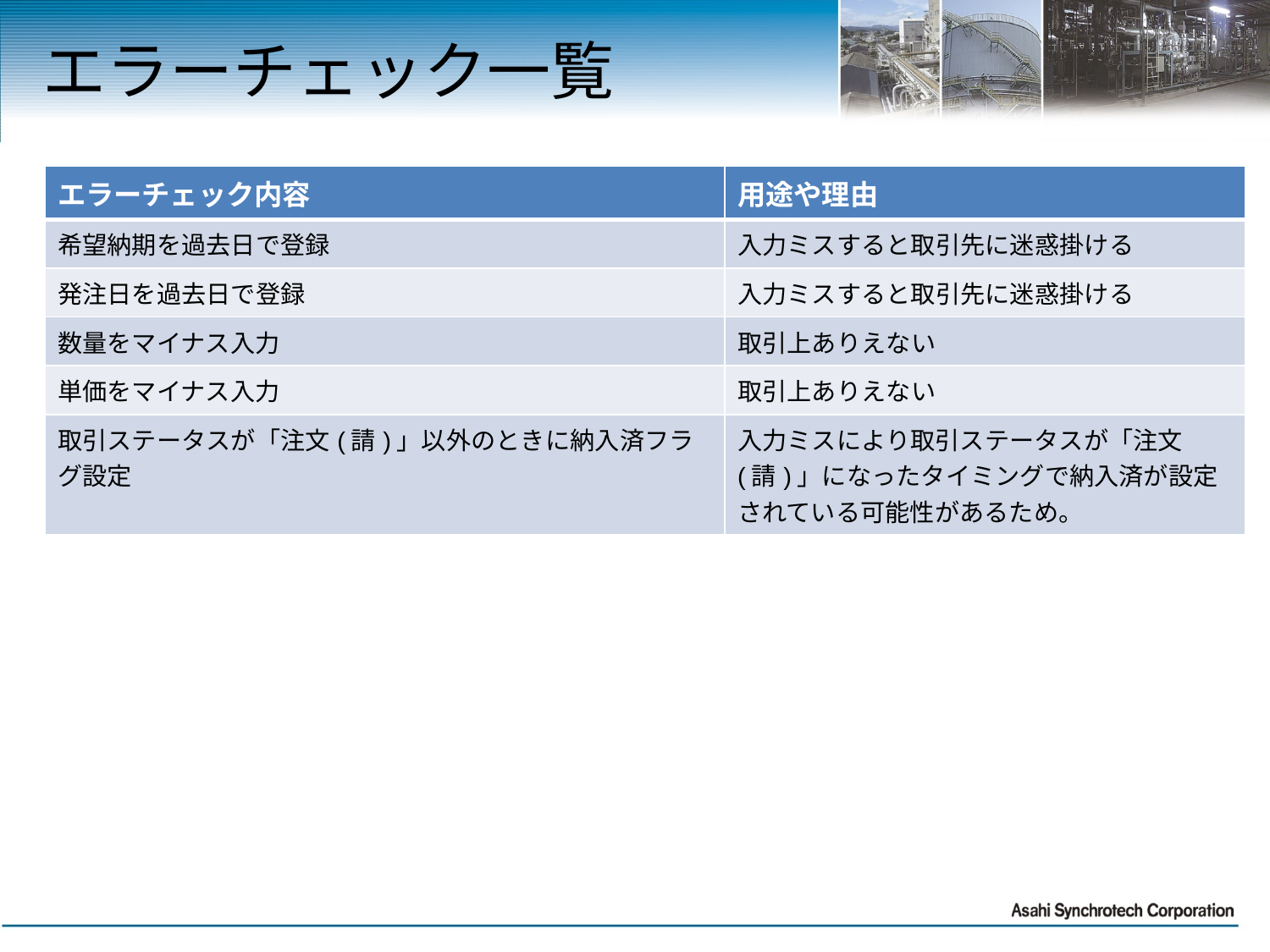

# エラーチェック一覧
| エラーチェック内容 | 用途や理由 |
| --- | --- |
| 希望納期を過去日で登録 | 入力ミスすると取引先に迷惑掛ける |
| 発注日を過去日で登録 | 入力ミスすると取引先に迷惑掛ける |
| 数量をマイナス入力 | 取引上ありえない |
| 単価をマイナス入力 | 取引上ありえない |
| 取引ステータスが「注文(請)」以外のときに納入済フラグ設定 | 入力ミスにより取引ステータスが「注文(請)」になったタイミングで納入済が設定されている可能性があるため。 |